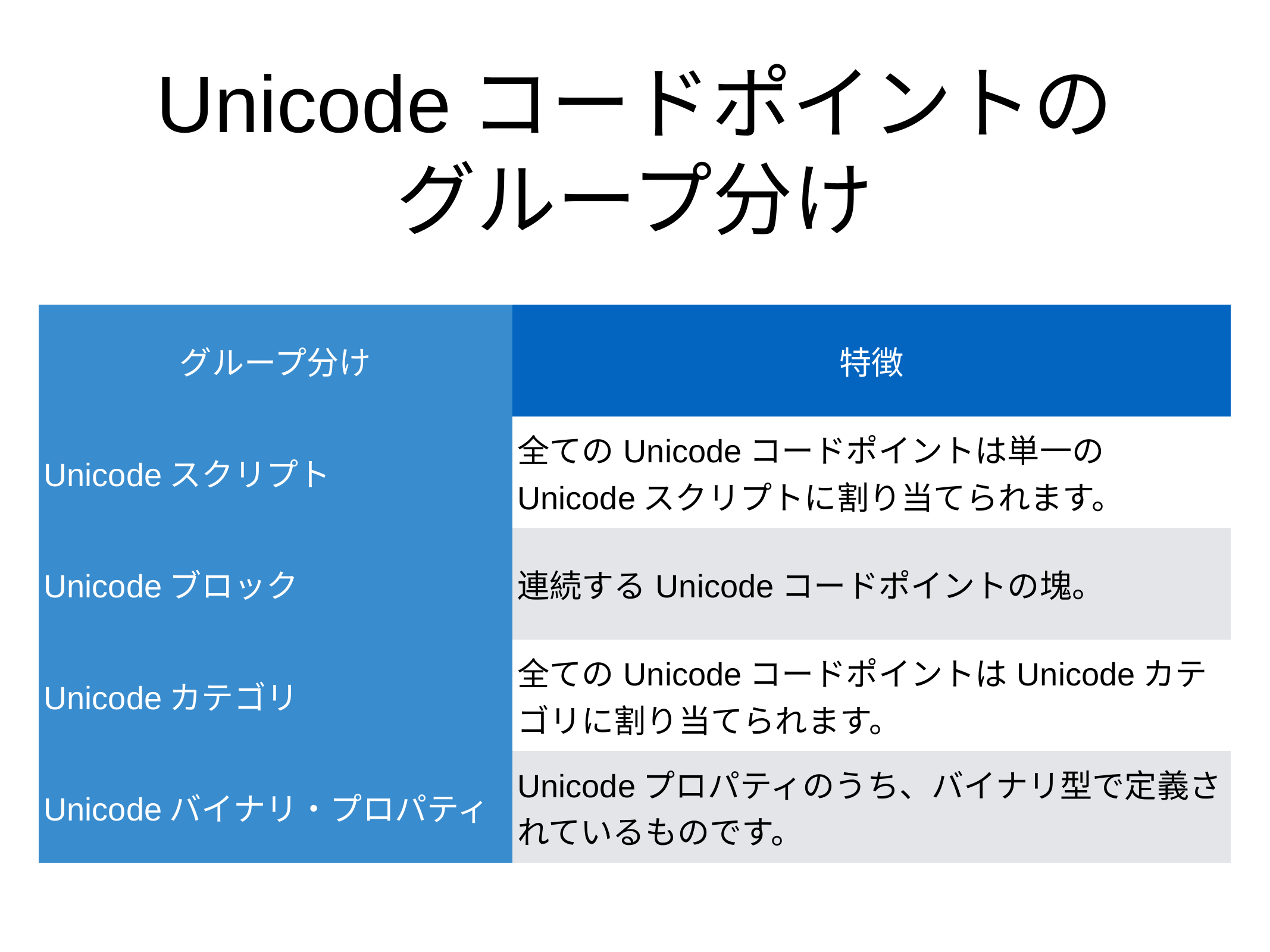

# Unicodeコードポイントの
グループ分け
| グループ分け | 特徴 |
| --- | --- |
| Unicodeスクリプト | 全てのUnicodeコードポイントは単一のUnicodeスクリプトに割り当てられます。 |
| Unicodeブロック | 連続するUnicodeコードポイントの塊。 |
| Unicodeカテゴリ | 全てのUnicodeコードポイントはUnicodeカテゴリに割り当てられます。 |
| Unicodeバイナリ・プロパティ | Unicodeプロパティのうち、バイナリ型で定義されているものです。 |